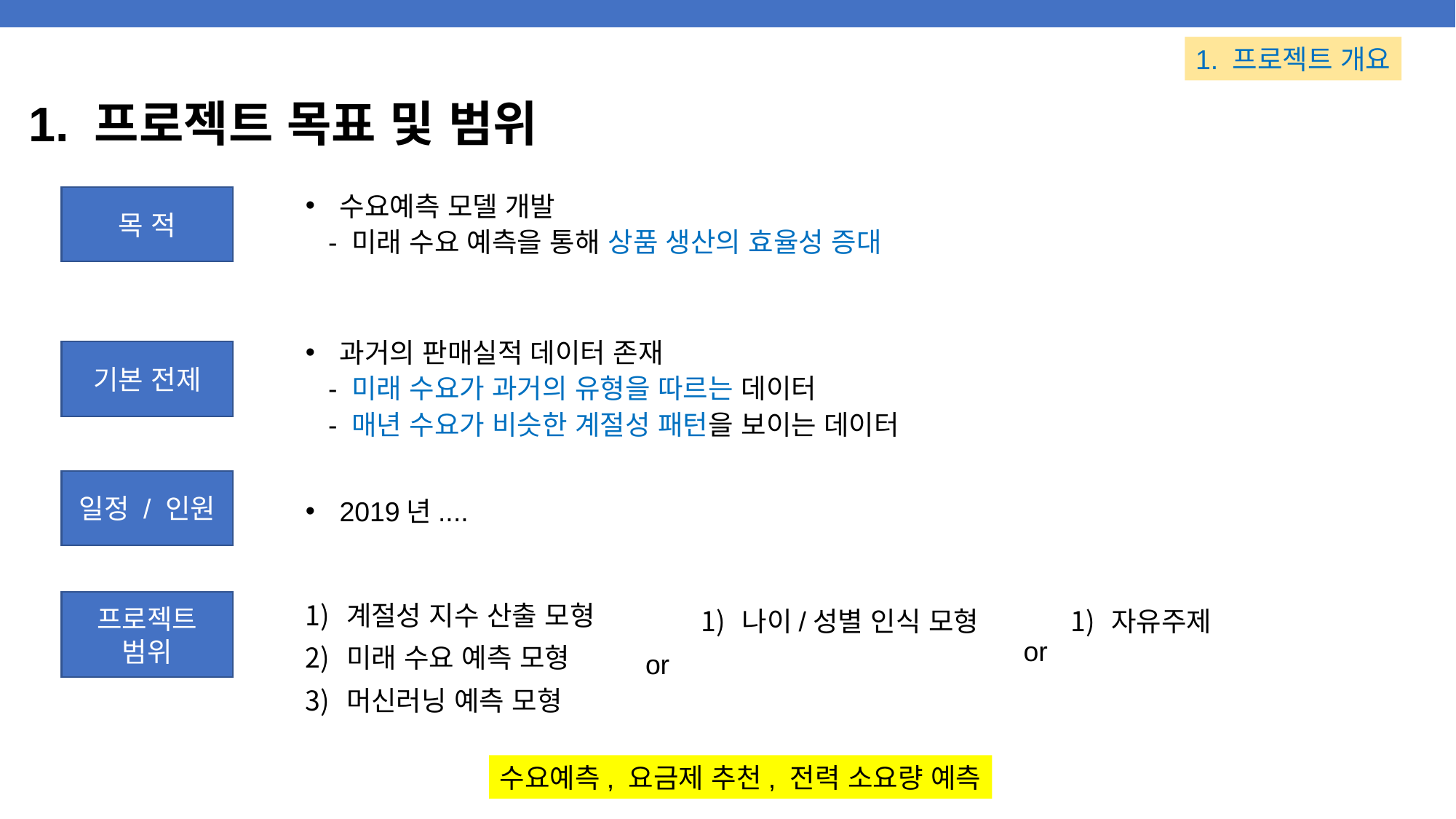

1. 프로젝트 개요
# 1. 프로젝트 목표 및 범위
수요예측 모델 개발
   - 미래 수요 예측을 통해 상품 생산의 효율성 증대
목 적
과거의 판매실적 데이터 존재
   - 미래 수요가 과거의 유형을 따르는 데이터
   - 매년 수요가 비슷한 계절성 패턴을 보이는 데이터
기본 전제
일정 / 인원
2019년....
계절성 지수 산출 모형
미래 수요 예측 모형
머신러닝 예측 모형
나이/성별 인식 모형
자유주제
프로젝트
범위
or
or
수요예측, 요금제 추천, 전력 소요량 예측